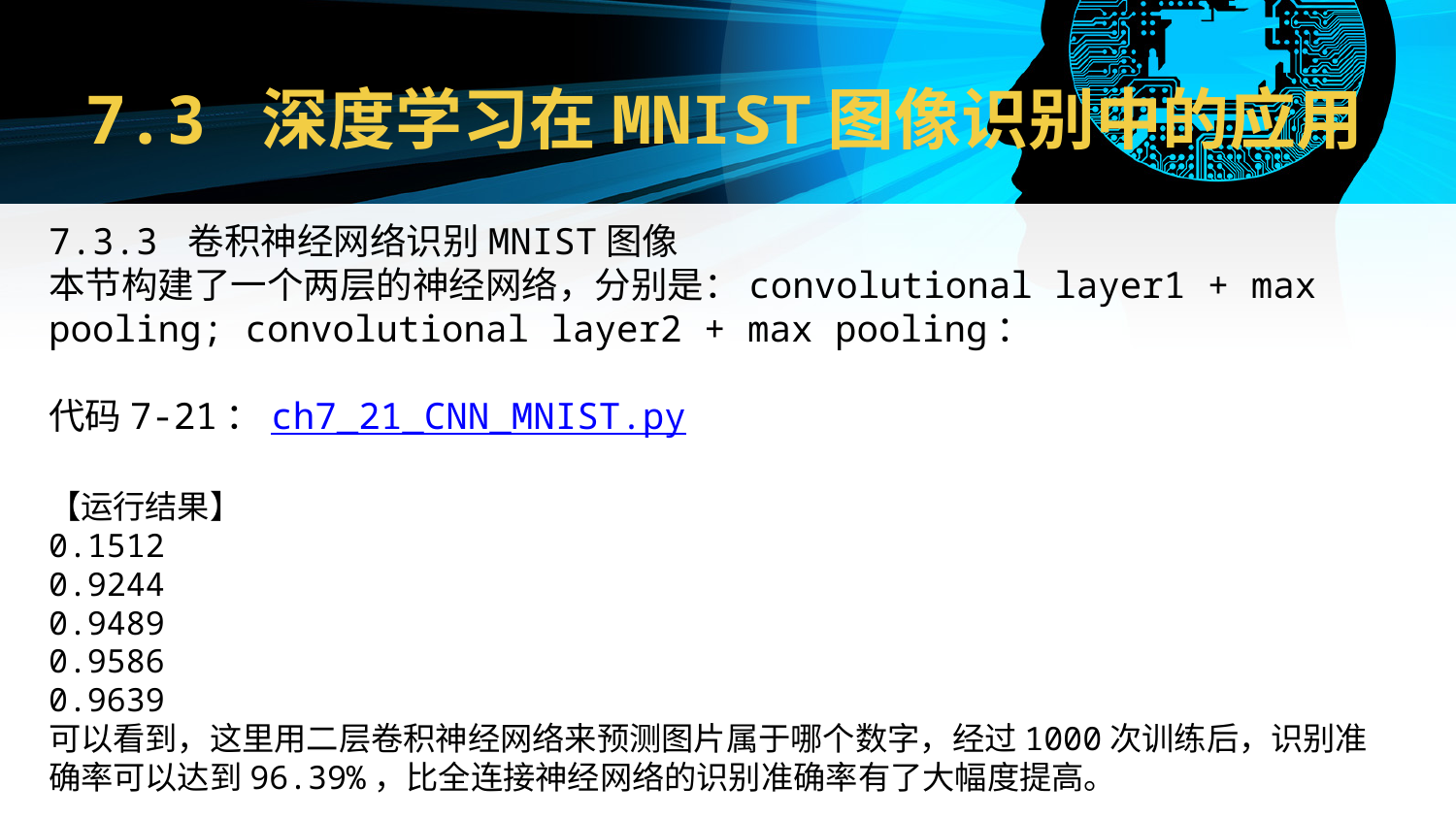

# 7.3 深度学习在MNIST图像识别中的应用
7.3.3 卷积神经网络识别MNIST图像
本节构建了一个两层的神经网络，分别是：convolutional layer1 + max pooling; convolutional layer2 + max pooling：

代码7-21：ch7_21_CNN_MNIST.py

【运行结果】
0.1512
0.9244
0.9489
0.9586
0.9639
可以看到，这里用二层卷积神经网络来预测图片属于哪个数字，经过1000次训练后，识别准确率可以达到96.39%，比全连接神经网络的识别准确率有了大幅度提高。